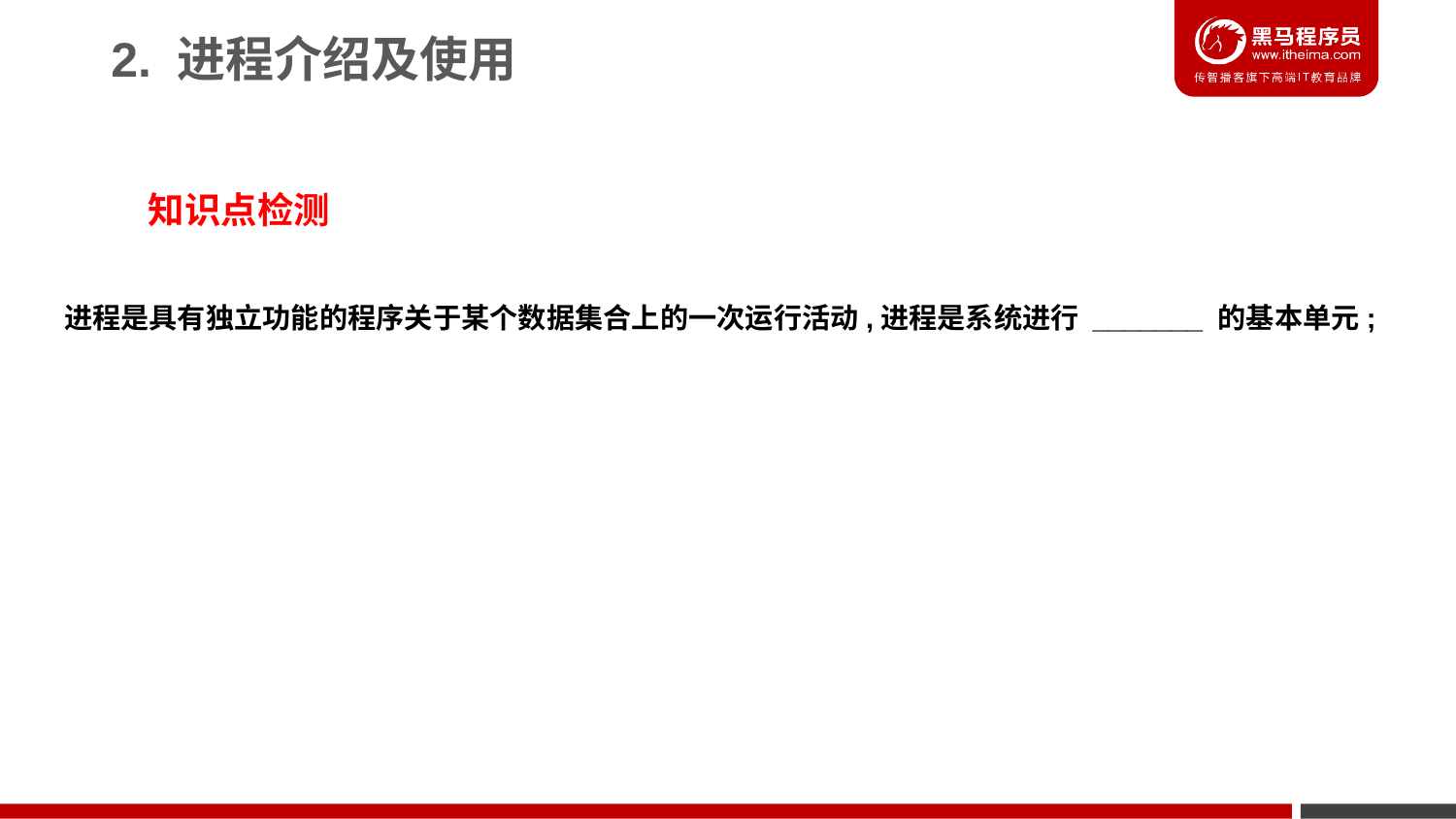

2. 进程介绍及使用
知识点检测
进程是具有独立功能的程序关于某个数据集合上的一次运行活动,进程是系统进行 _______ 的基本单元;